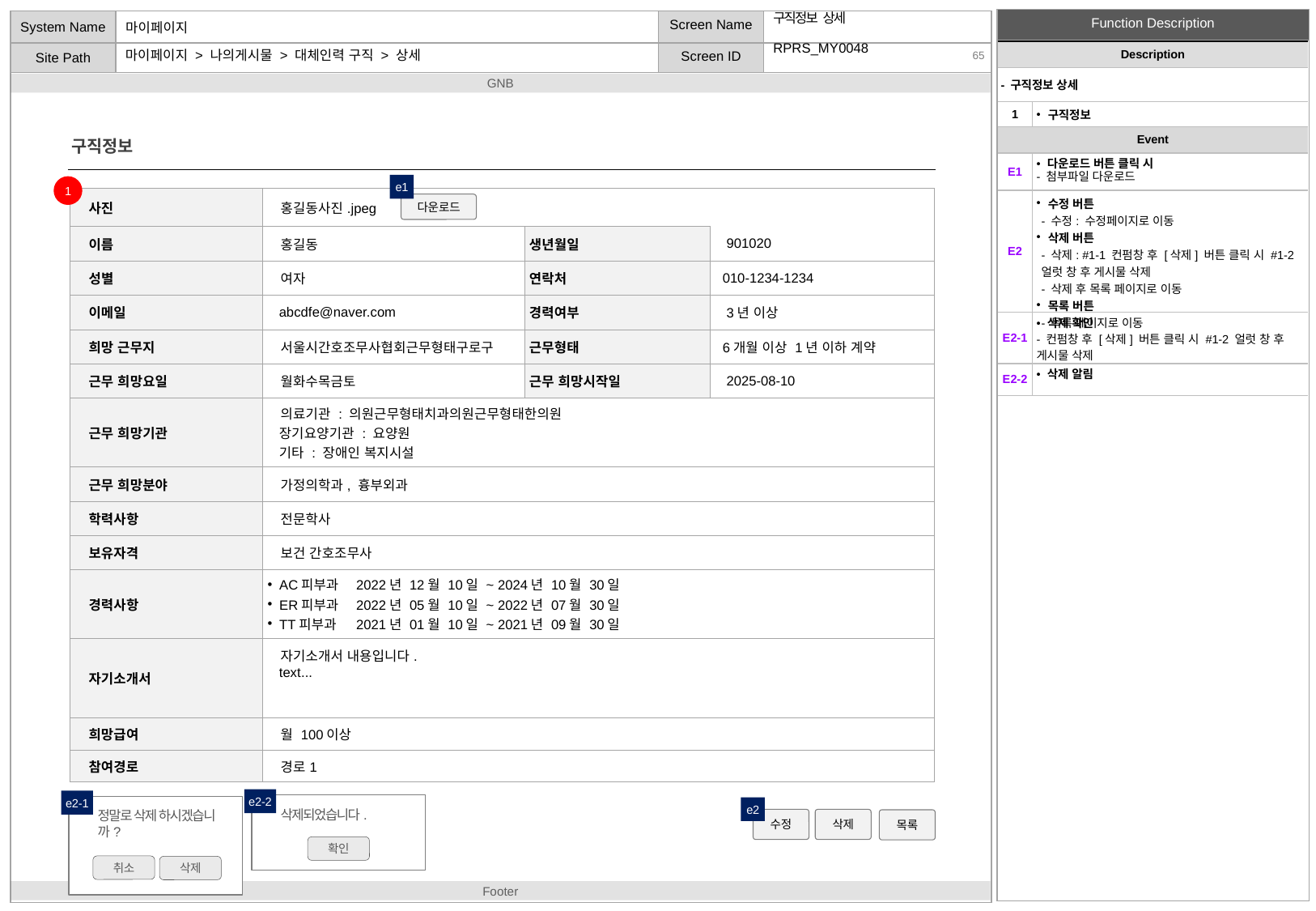

구직정보  상세
| Description |  |
| --- | --- |
| - 구직정보 상세 |  |
| 1 | 구직정보 |
RPRS_MY0048
# 마이페이지 > 나의게시물 > 대체인력 구직 > 상세
구직정보
| Event |  |
| --- | --- |
| E1 | 다운로드 버튼 클릭 시 - 첨부파일 다운로드 |
| E2 | 수정 버튼 - 수정: 수정페이지로 이동 삭제 버튼 - 삭제: #1-1 컨펌창 후 [삭제] 버튼 클릭 시 #1-2 얼럿 창 후 게시물 삭제 - 삭제 후 목록 페이지로 이동 목록 버튼 - 목록 페이지로 이동 |
| E2-1 | 삭제 확인 - 컨펌창 후 [삭제] 버튼 클릭 시 #1-2 얼럿 창 후 게시물 삭제 |
| E2-2 | 삭제 알림 |
e1
1
| 사진 | 홍길동사진.jpeg |  |  |  |
| --- | --- | --- | --- | --- |
| 이름 | 홍길동 |  | 생년월일 | 901020 |
| 성별 | 여자 |  | 연락처 | 010-1234-1234 |
| 이메일 | abcdfe@naver.com |  | 경력여부 | 3년 이상 |
| 희망 근무지 | 서울시간호조무사협회근무형태구로구 |  | 근무형태 | 6개월 이상 1년 이하 계약 |
| 근무 희망요일 | 월화수목금토 |  | 근무 희망시작일 | 2025-08-10 |
| 근무 희망기관 | 의료기관 : 의원근무형태치과의원근무형태한의원 장기요양기관 : 요양원 기타 : 장애인 복지시설 |  |  |  |
| 근무 희망분야 | 가정의학과, 흉부외과 |  |  |  |
| 학력사항 | 전문학사 |  |  |  |
| 보유자격 | 보건 간호조무사 |  |  |  |
| 경력사항 | AC피부과 ER피부과 TT피부과 | 2022년 12월 10일 ~ 2024년 10월 30일 2022년 05월 10일 ~ 2022년 07월 30일 2021년 01월 10일 ~ 2021년 09월 30일 |  |  |
| 자기소개서 | 자기소개서 내용입니다. text... |  |  |  |
| 희망급여 | 월 100이상 |  |  |  |
| 참여경로 | 경로1 |  |  |  |
다운로드
e2-2

삭제되었습니다.
확인
e2-1

정말로 삭제 하시겠습니까?
취소
삭제
e2
수정
삭제
목록